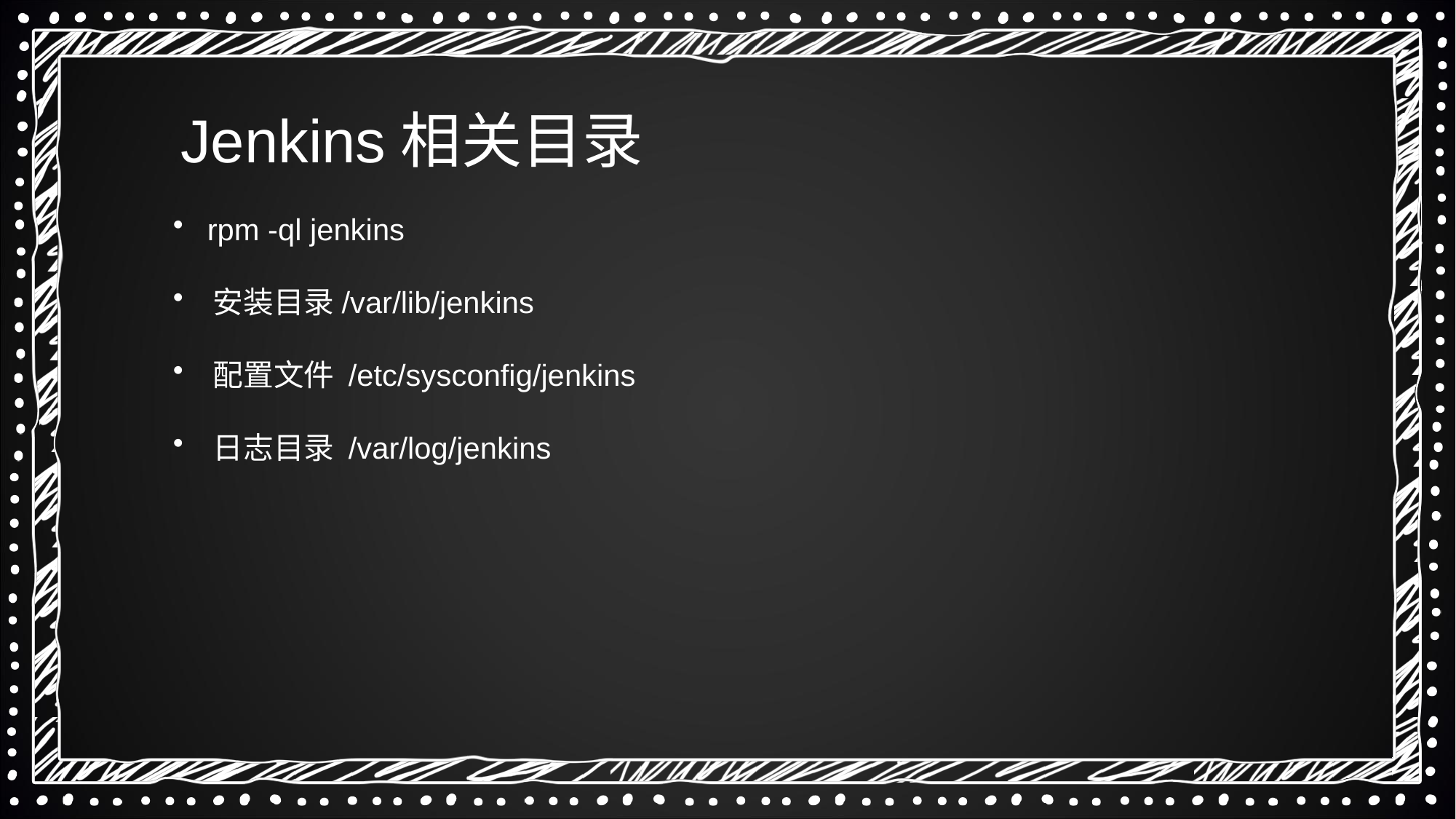

Jenkins相关目录
 rpm -ql jenkins

 安装目录/var/lib/jenkins

 配置文件 /etc/sysconfig/jenkins

 日志目录 /var/log/jenkins